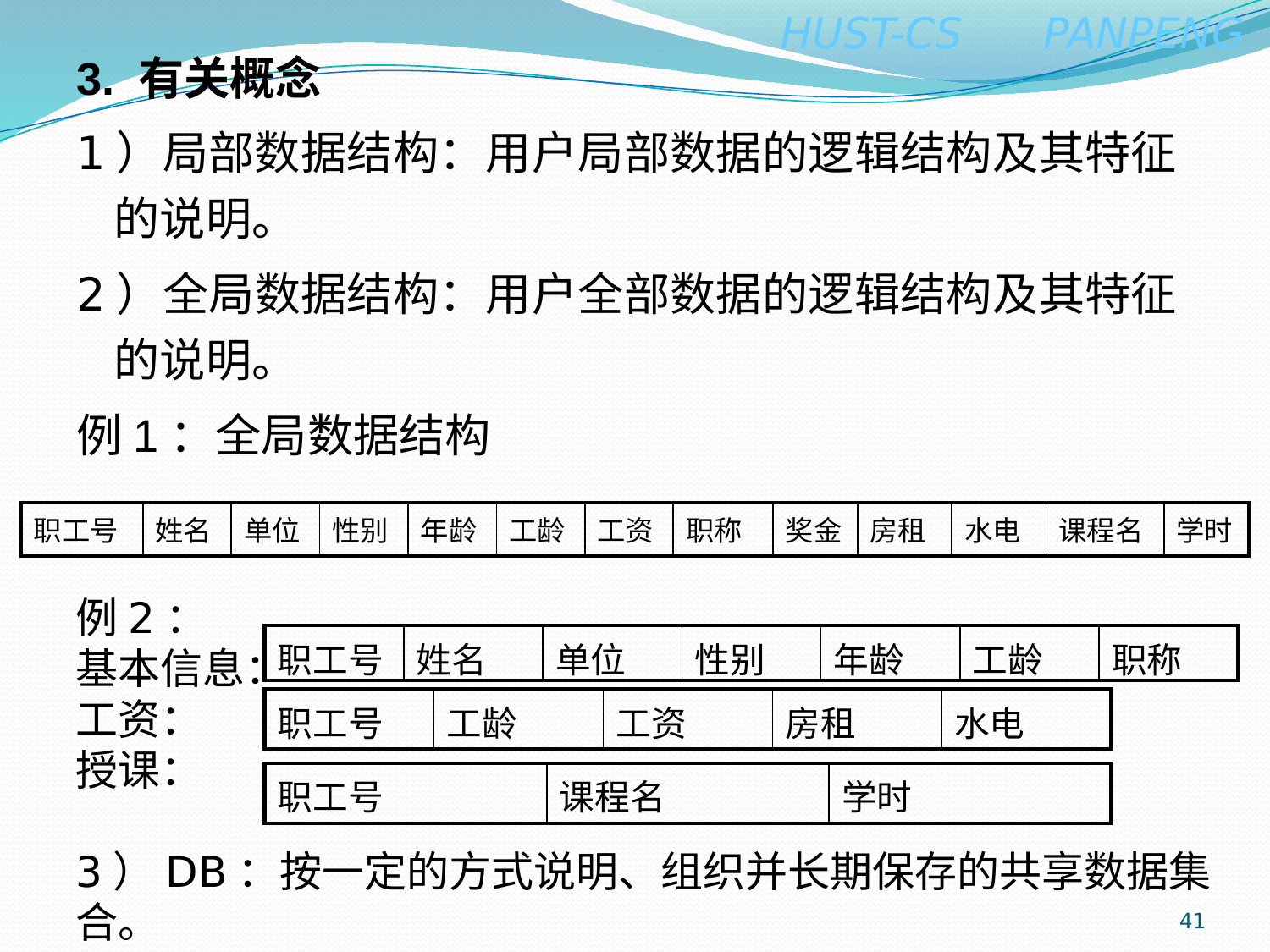

3. 有关概念
1）局部数据结构：用户局部数据的逻辑结构及其特征的说明。
2）全局数据结构：用户全部数据的逻辑结构及其特征的说明。
例1：全局数据结构
| 职工号 | 姓名 | 单位 | 性别 | 年龄 | 工龄 | 工资 | 职称 | 奖金 | 房租 | 水电 | 课程名 | 学时 |
| --- | --- | --- | --- | --- | --- | --- | --- | --- | --- | --- | --- | --- |
例2：
基本信息：
工资：
授课：

3）DB：按一定的方式说明、组织并长期保存的共享数据集合。
| 职工号 | 姓名 | 单位 | 性别 | 年龄 | 工龄 | 职称 |
| --- | --- | --- | --- | --- | --- | --- |
| 职工号 | 工龄 | 工资 | 房租 | 水电 |
| --- | --- | --- | --- | --- |
| 职工号 | 课程名 | 学时 |
| --- | --- | --- |
41